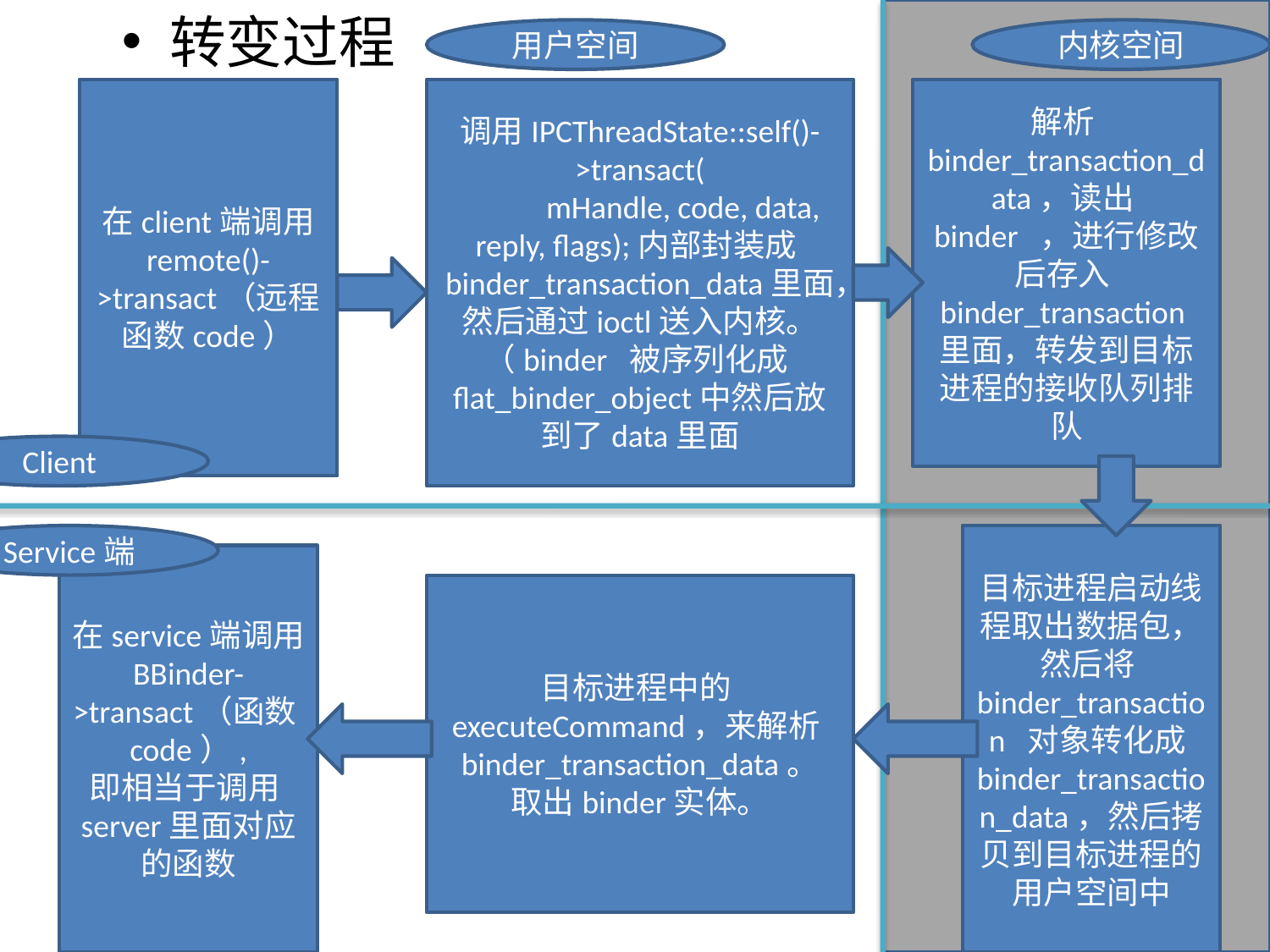

转变过程

用户空间
内核空间
在client端调用
remote()->transact（远程函数code）
调用IPCThreadState::self()->transact(
            mHandle, code, data, reply, flags);内部封装成binder_transaction_data里面，然后通过ioctl送入内核。（binder  被序列化成flat_binder_object中然后放到了data里面
解析binder_transaction_data，读出binder  ，进行修改后存入binder_transaction里面，转发到目标进程的接收队列排队

Client

目标进程启动线程取出数据包，然后将binder_transaction  对象转化成binder_transaction_data，然后拷贝到目标进程的用户空间中
Service端
在service端调用
BBinder->transact（函数code）,
即相当于调用server里面对应的函数
目标进程中的executeCommand，来解析binder_transaction_data。
取出binder实体。